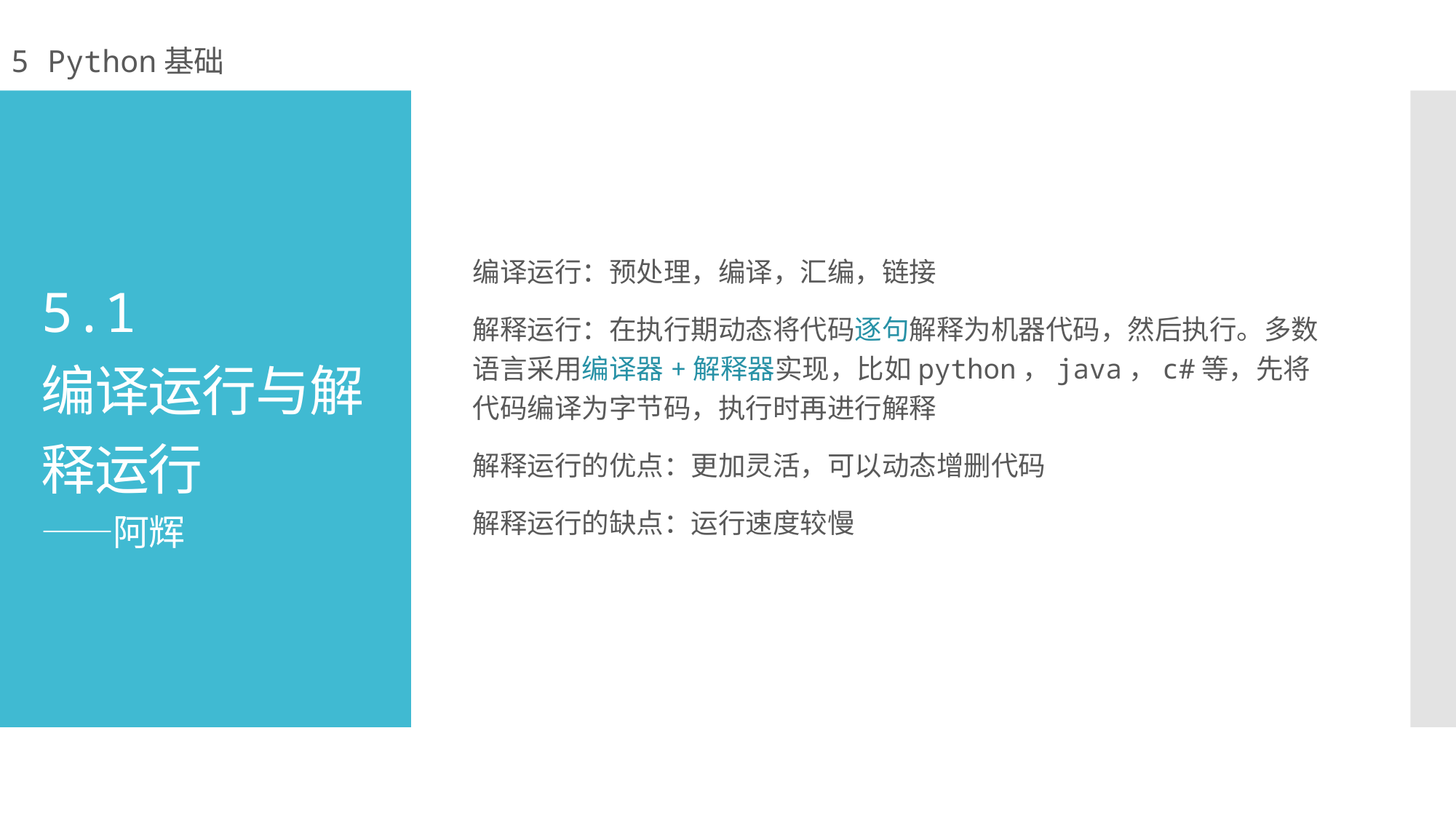

5 Python基础
编译运行：预处理，编译，汇编，链接
解释运行：在执行期动态将代码逐句解释为机器代码，然后执行。多数语言采用编译器+解释器实现，比如python，java，c#等，先将代码编译为字节码，执行时再进行解释
解释运行的优点：更加灵活，可以动态增删代码
解释运行的缺点：运行速度较慢
# 5.1 编译运行与解释运行 ——阿辉